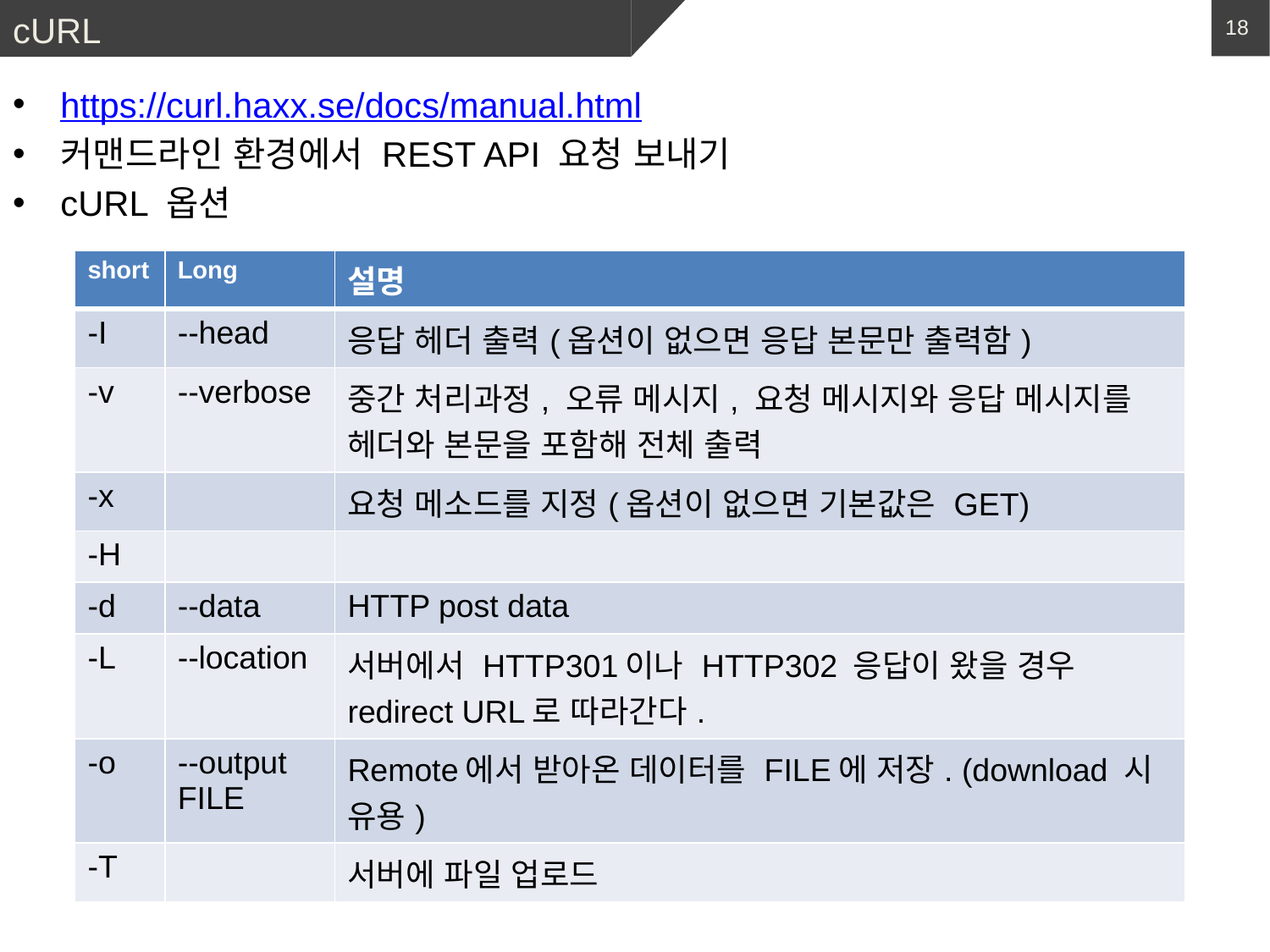

# cURL
18
https://curl.haxx.se/docs/manual.html
커맨드라인 환경에서 REST API 요청 보내기
cURL 옵션

| short | Long | 설명 |
| --- | --- | --- |
| -I | --head | 응답 헤더 출력(옵션이 없으면 응답 본문만 출력함) |
| -v | --verbose | 중간 처리과정, 오류 메시지, 요청 메시지와 응답 메시지를 헤더와 본문을 포함해 전체 출력 |
| -x |  | 요청 메소드를 지정(옵션이 없으면 기본값은 GET) |
| -H |  |  |
| -d | --data | HTTP post data |
| -L | --location | 서버에서 HTTP301이나 HTTP302 응답이 왔을 경우 redirect URL로 따라간다. |
| -o | --output FILE | Remote에서 받아온 데이터를 FILE에 저장. (download 시 유용) |
| -T |  | 서버에 파일 업로드 |